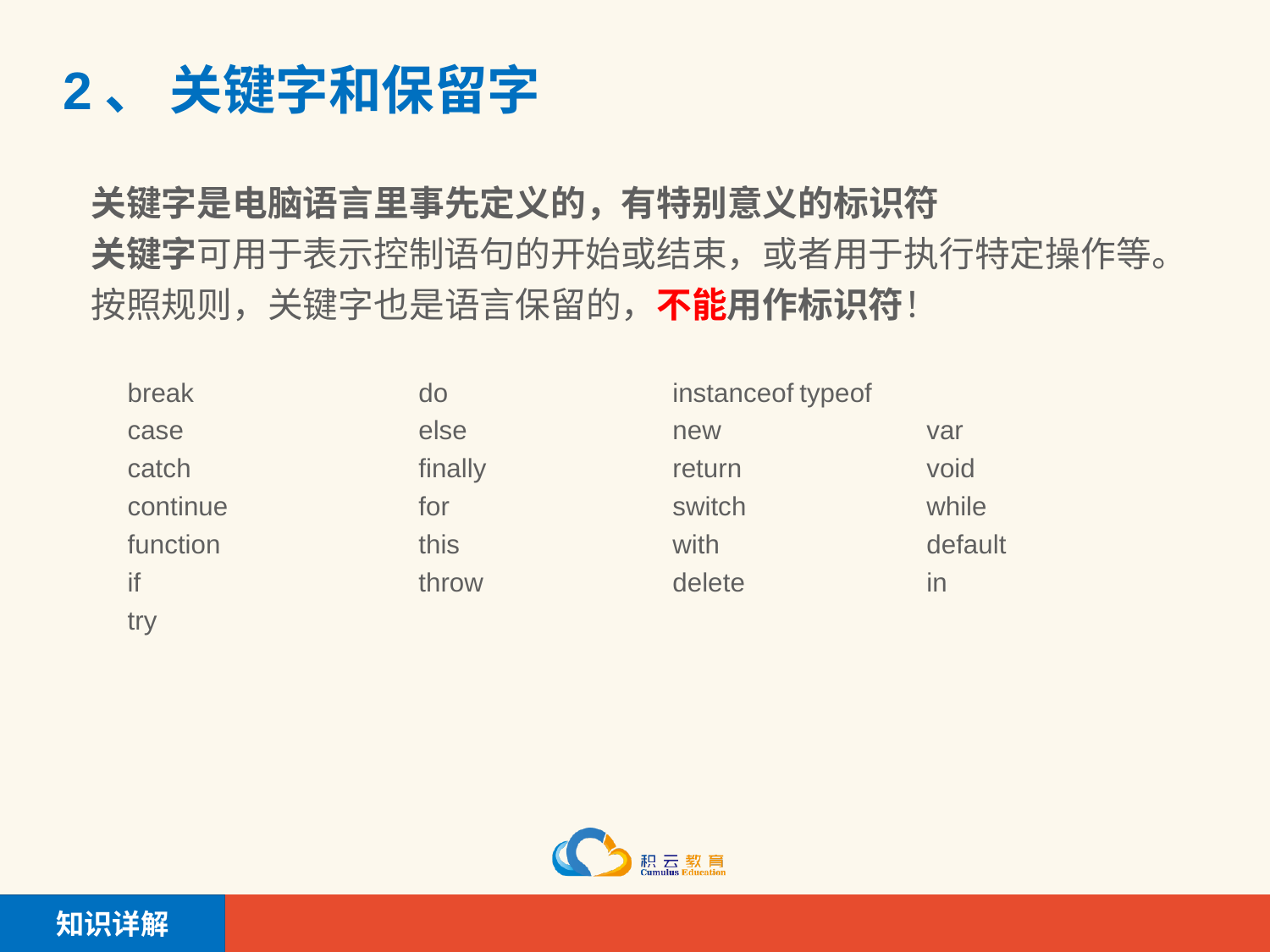

# 2、 关键字和保留字
关键字是电脑语言里事先定义的，有特别意义的标识符
关键字可用于表示控制语句的开始或结束，或者用于执行特定操作等。
按照规则，关键字也是语言保留的，不能用作标识符！
break		do		instanceof	typeof
case		else		new		var
catch		finally		return		void
continue	  	for		switch		while
function		this		with 		default
if 			throw		delete		in
try